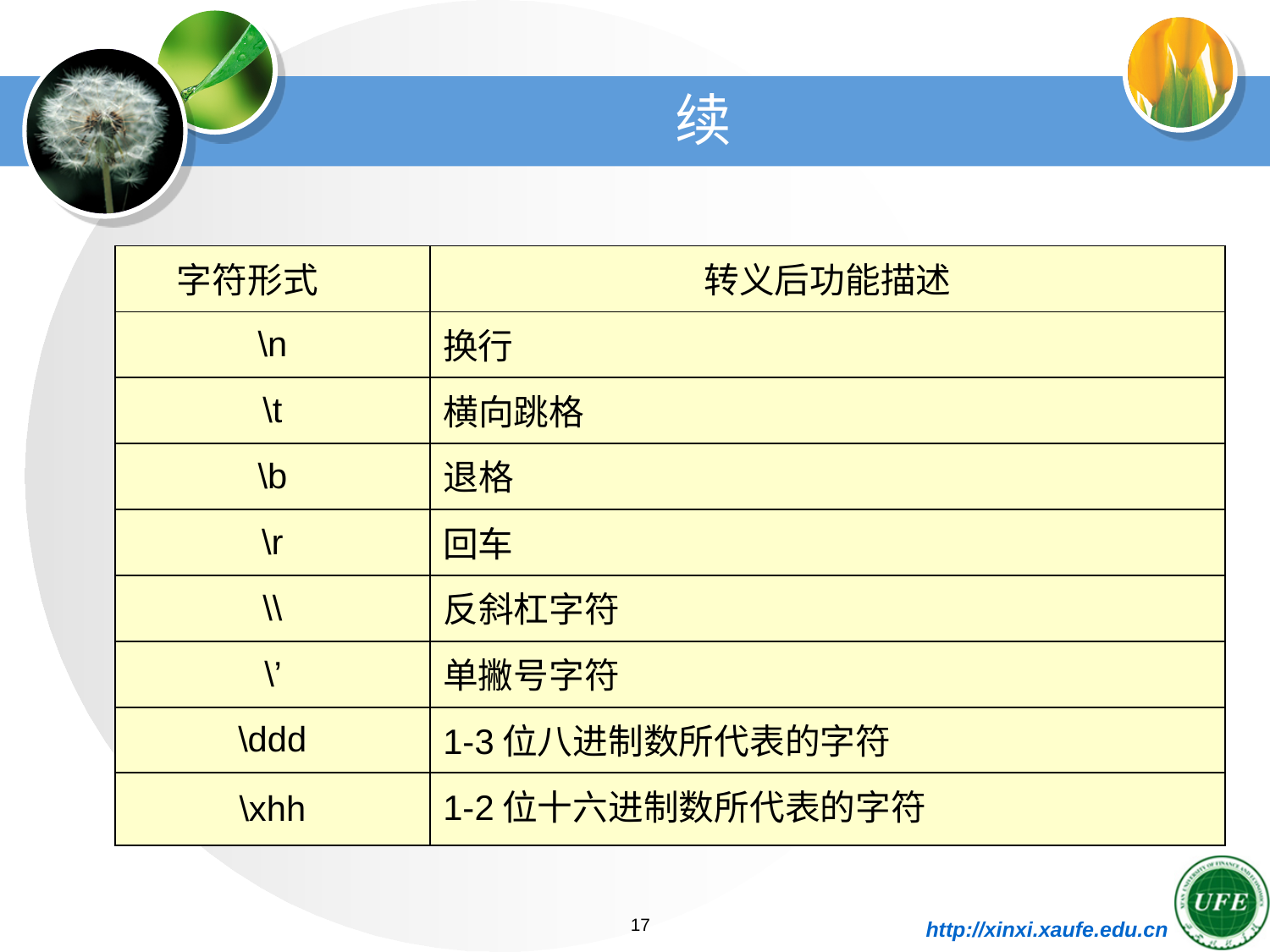

# 续
| 字符形式 | 转义后功能描述 |
| --- | --- |
| \n | 换行 |
| \t | 横向跳格 |
| \b | 退格 |
| \r | 回车 |
| \\ | 反斜杠字符 |
| \’ | 单撇号字符 |
| \ddd | 1-3位八进制数所代表的字符 |
| \xhh | 1-2位十六进制数所代表的字符 |
17
http://xinxi.xaufe.edu.cn